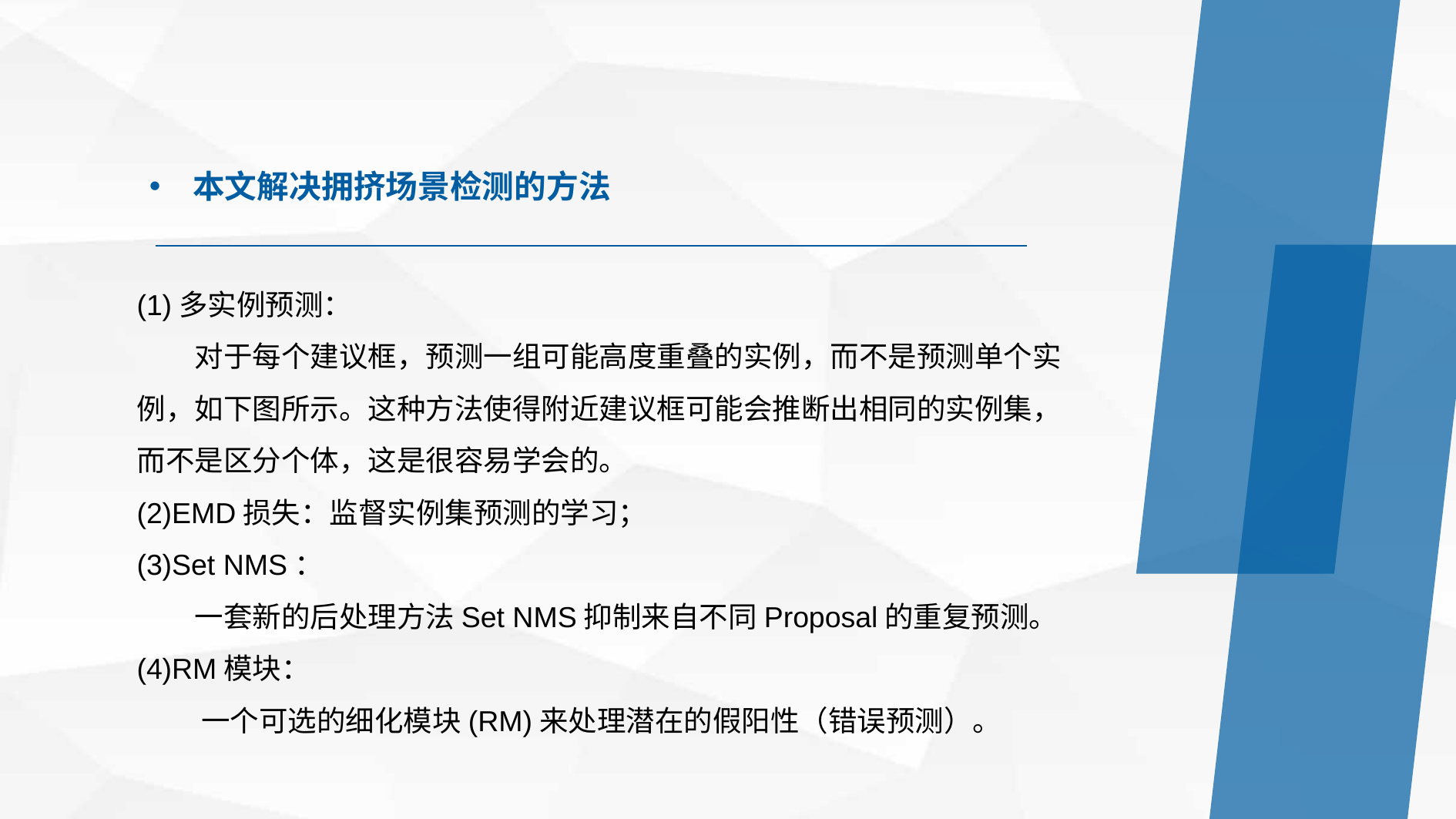

本文解决拥挤场景检测的方法

(1)多实例预测：
  对于每个建议框，预测一组可能高度重叠的实例，而不是预测单个实例，如下图所示。这种方法使得附近建议框可能会推断出相同的实例集，而不是区分个体，这是很容易学会的。
(2)EMD损失：监督实例集预测的学习；
(3)Set NMS：
  一套新的后处理方法Set NMS抑制来自不同Proposal的重复预测。
(4)RM模块：
  一个可选的细化模块(RM)来处理潜在的假阳性（错误预测）。